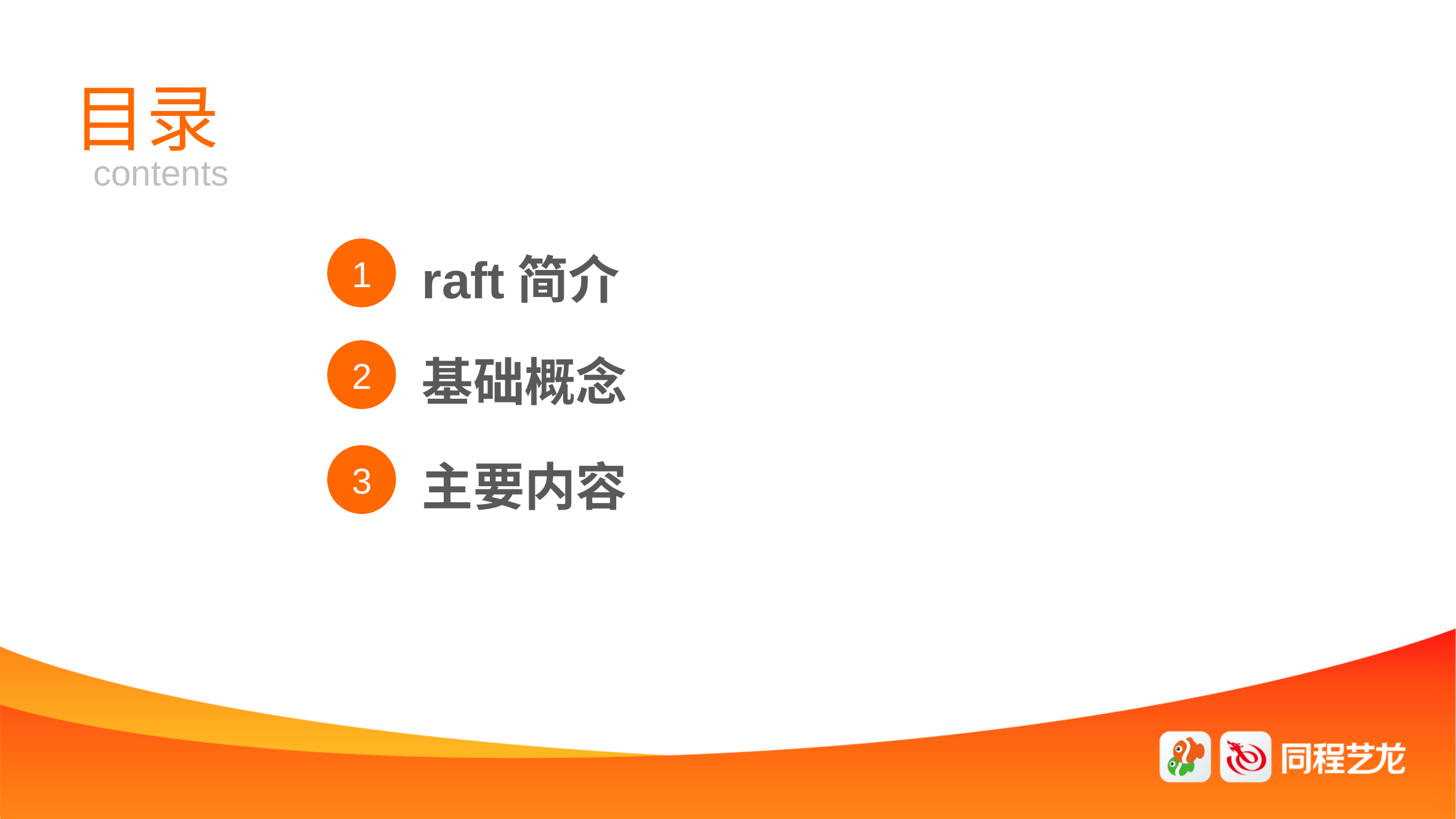

# 目录
        contents
raft简介
1
基础概念
2
主要内容
3